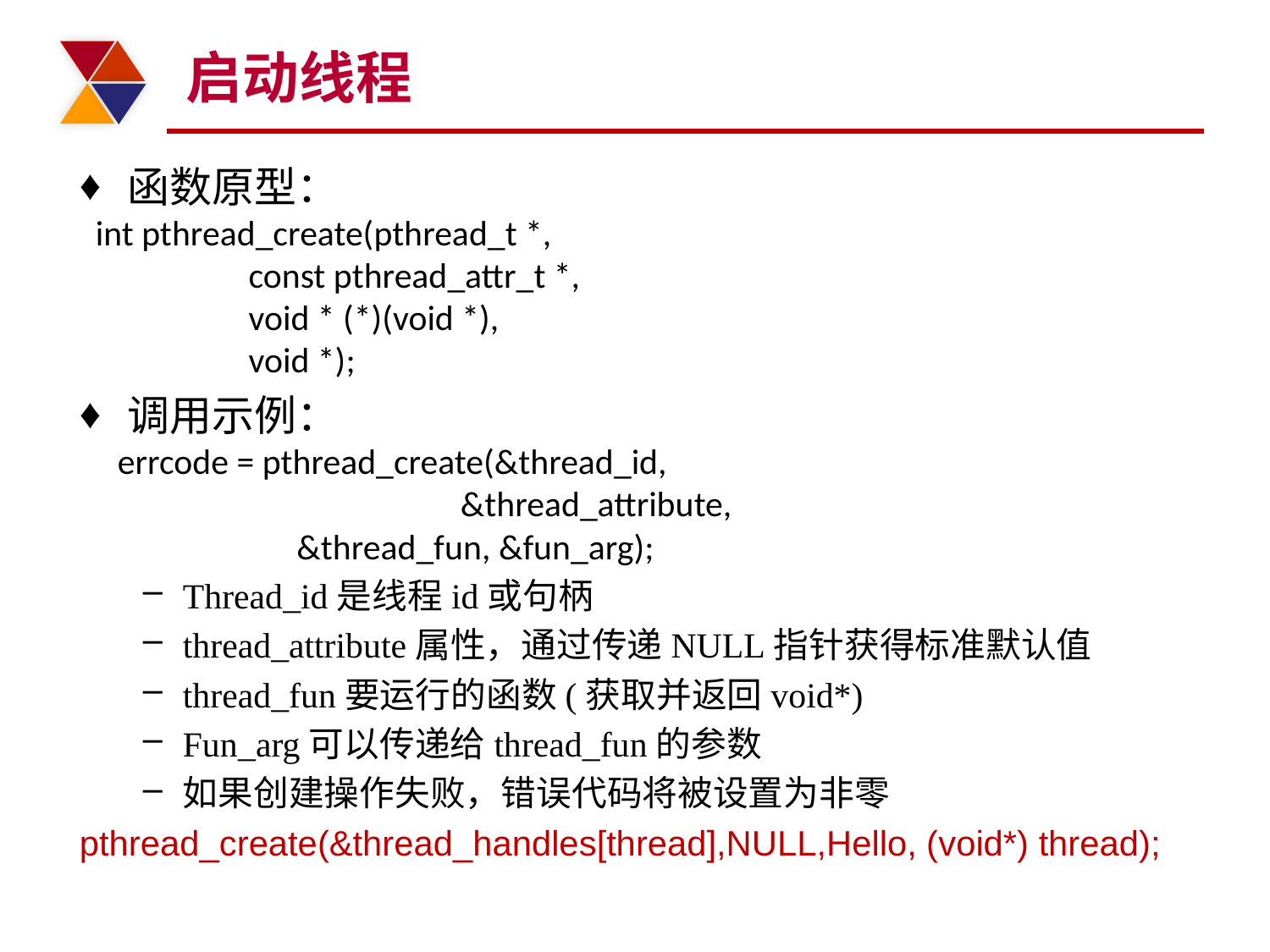

# 启动线程
函数原型：
  int pthread_create(pthread_t *,
                     const pthread_attr_t *,
                     void * (*)(void *),
                     void *);
调用示例：
  errcode = pthread_create(&thread_id, 			 			 	&thread_attribute,
                           &thread_fun, &fun_arg);
Thread_id是线程id或句柄
thread_attribute属性，通过传递NULL指针获得标准默认值
thread_fun要运行的函数(获取并返回void*)
Fun_arg可以传递给thread_fun的参数
如果创建操作失败，错误代码将被设置为非零
pthread_create(&thread_handles[thread],NULL,Hello, (void*) thread);